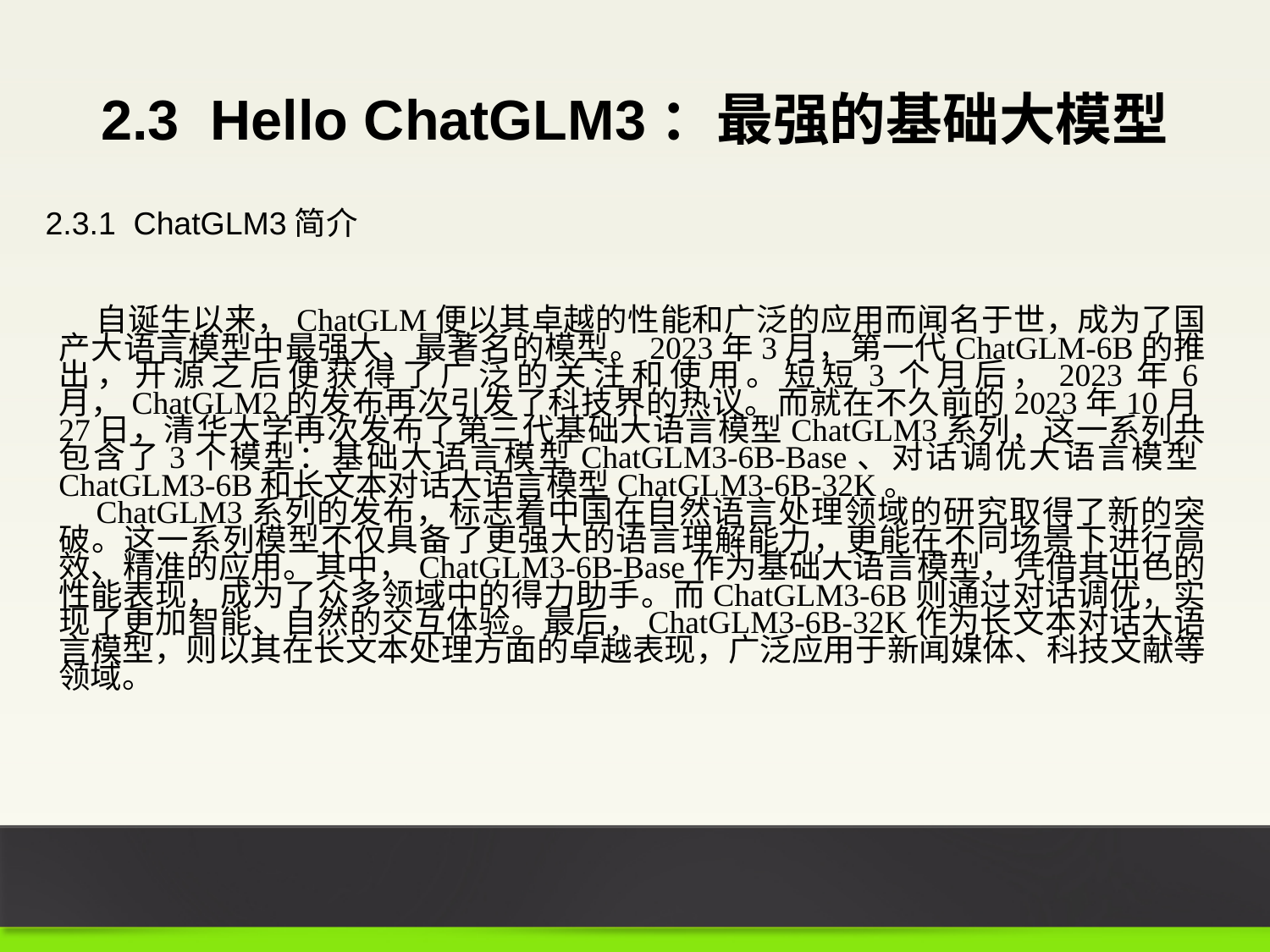

2.3  Hello ChatGLM3：最强的基础大模型
2.3.1  ChatGLM3简介
自诞生以来，ChatGLM便以其卓越的性能和广泛的应用而闻名于世，成为了国产大语言模型中最强大、最著名的模型。2023年3月，第一代ChatGLM-6B的推出，开源之后便获得了广泛的关注和使用。短短3个月后，2023年6月，ChatGLM2的发布再次引发了科技界的热议。而就在不久前的2023年10月27日，清华大学再次发布了第三代基础大语言模型ChatGLM3系列，这一系列共包含了3个模型：基础大语言模型ChatGLM3-6B-Base、对话调优大语言模型ChatGLM3-6B和长文本对话大语言模型ChatGLM3-6B-32K。
ChatGLM3系列的发布，标志着中国在自然语言处理领域的研究取得了新的突破。这一系列模型不仅具备了更强大的语言理解能力，更能在不同场景下进行高效、精准的应用。其中，ChatGLM3-6B-Base作为基础大语言模型，凭借其出色的性能表现，成为了众多领域中的得力助手。而ChatGLM3-6B则通过对话调优，实现了更加智能、自然的交互体验。最后，ChatGLM3-6B-32K作为长文本对话大语言模型，则以其在长文本处理方面的卓越表现，广泛应用于新闻媒体、科技文献等领域。